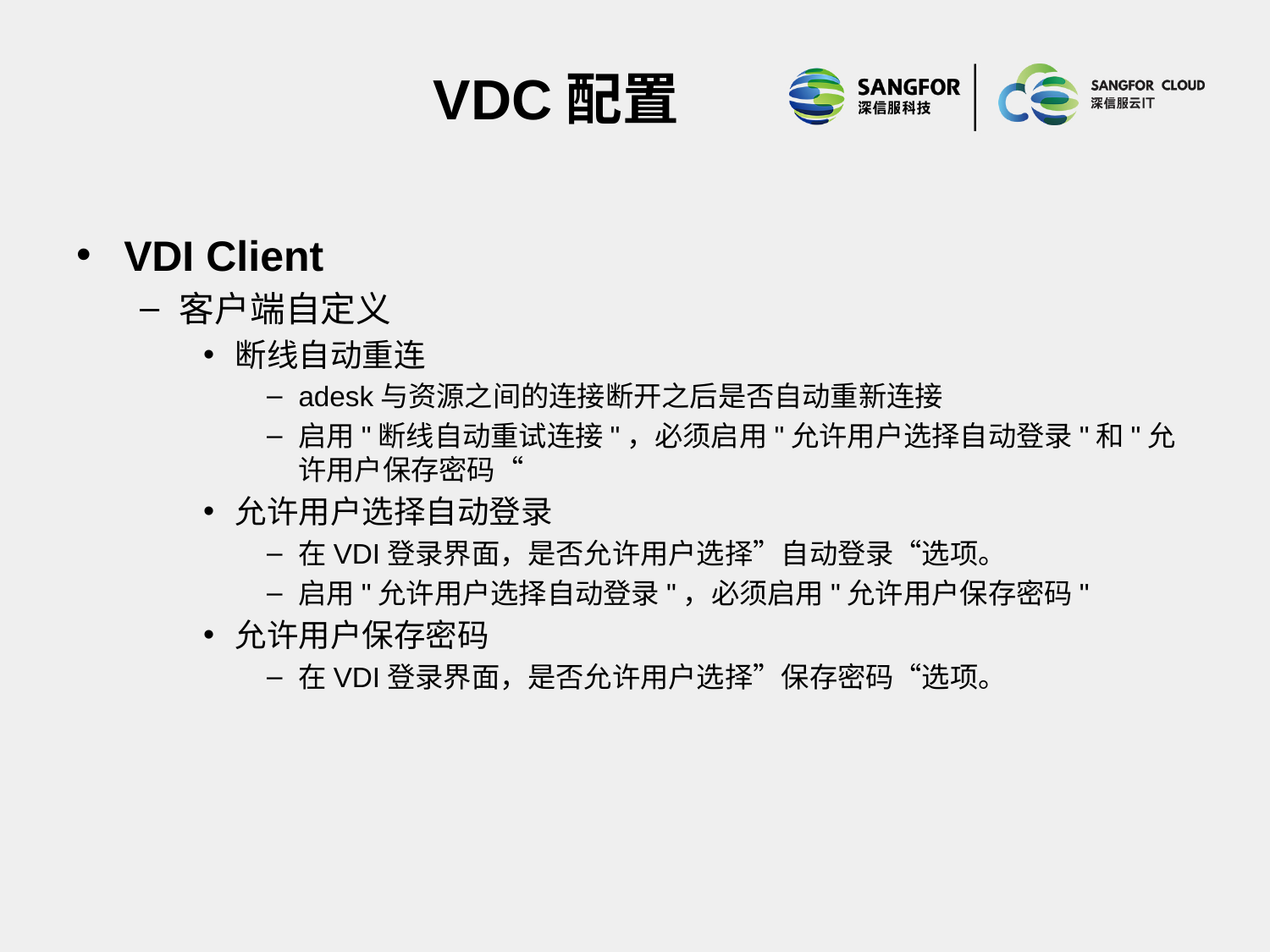

# VDC配置
VDI Client
客户端自定义
断线自动重连
adesk与资源之间的连接断开之后是否自动重新连接
启用"断线自动重试连接"，必须启用"允许用户选择自动登录"和"允许用户保存密码“
允许用户选择自动登录
在VDI登录界面，是否允许用户选择”自动登录“选项。
启用"允许用户选择自动登录"，必须启用"允许用户保存密码"
允许用户保存密码
在VDI登录界面，是否允许用户选择”保存密码“选项。